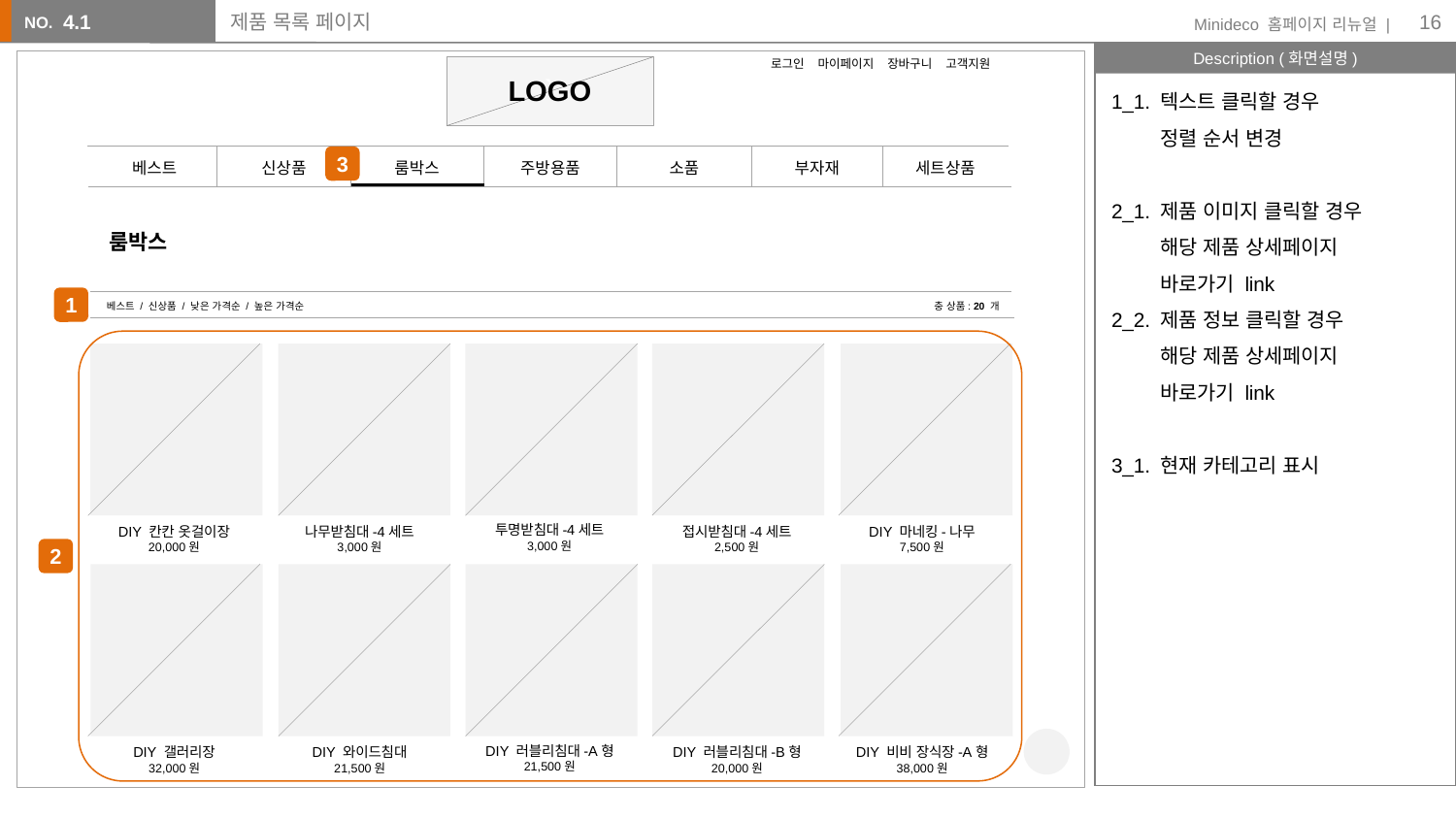

16
# 제품 목록 페이지
4.1
로그인    마이페이지    장바구니    고객지원

`
LOGO
1_1. 텍스트 클릭할 경우
        정렬 순서 변경

2_1. 제품 이미지 클릭할 경우
        해당 제품 상세페이지
        바로가기 link
2_2. 제품 정보 클릭할 경우
        해당 제품 상세페이지
        바로가기 link

3_1. 현재 카테고리 표시

3
베스트
룸박스
세트상품
신상품
주방용품
소품
부자재
룸박스
1
베스트 / 신상품 / 낮은 가격순 / 높은 가격순
충 상품: 20 개

투명받침대-4세트
3,000원
DIY 칸칸 옷걸이장
20,000원
나무받침대-4세트
3,000원
접시받침대-4세트
2,500원
DIY 마네킹-나무
7,500원
2

DIY 러블리침대-A형
21,500원
DIY 갤러리장
32,000원
DIY 와이드침대
21,500원
DIY 러블리침대-B형
20,000원
DIY 비비 장식장-A형
38,000원